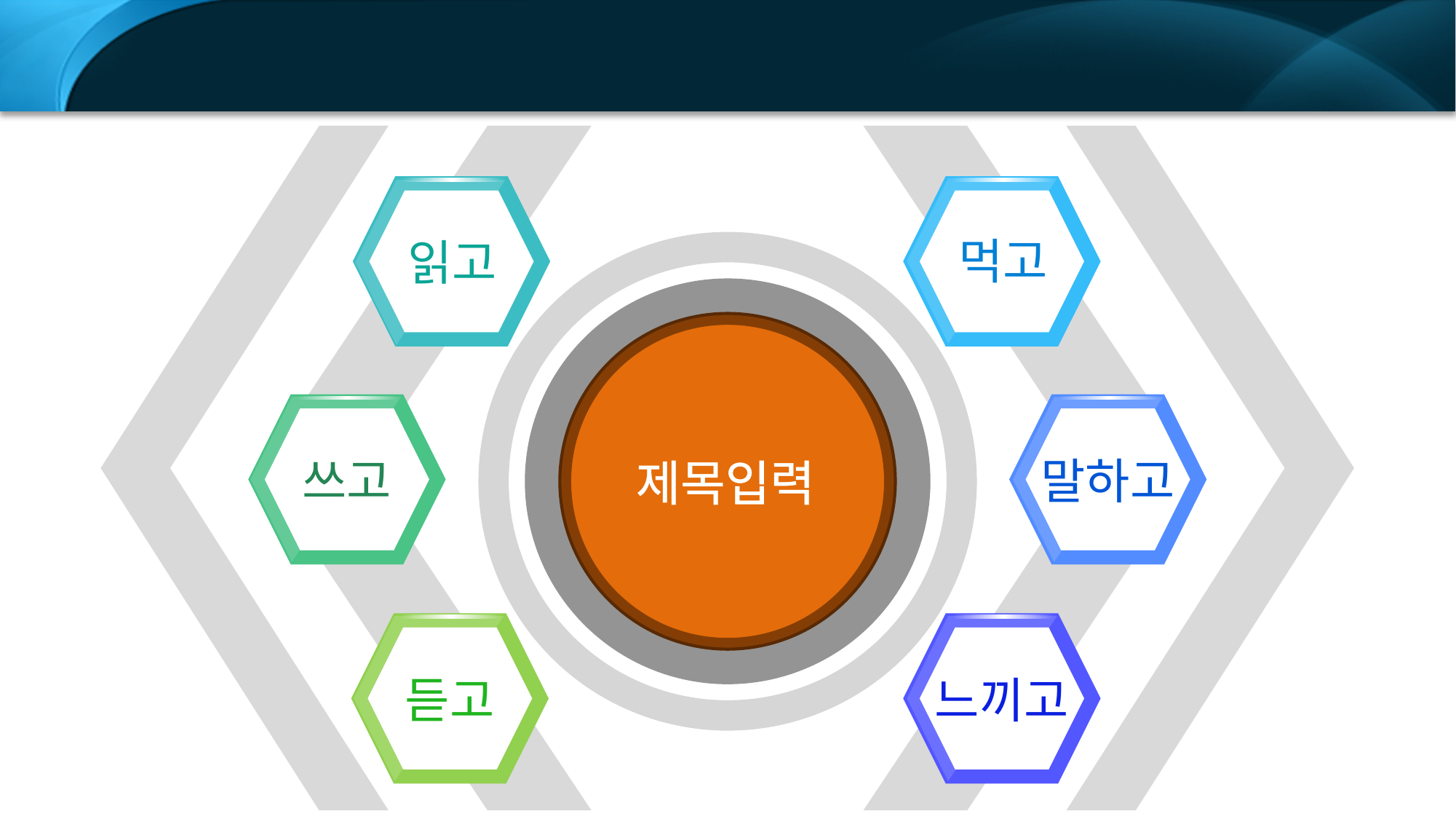

텍스트 상자의 텍스트를 드래그해서 텍스트를 변경하세요

먹고
읽고

쓰고
제목입력
말하고

듣고
느끼고